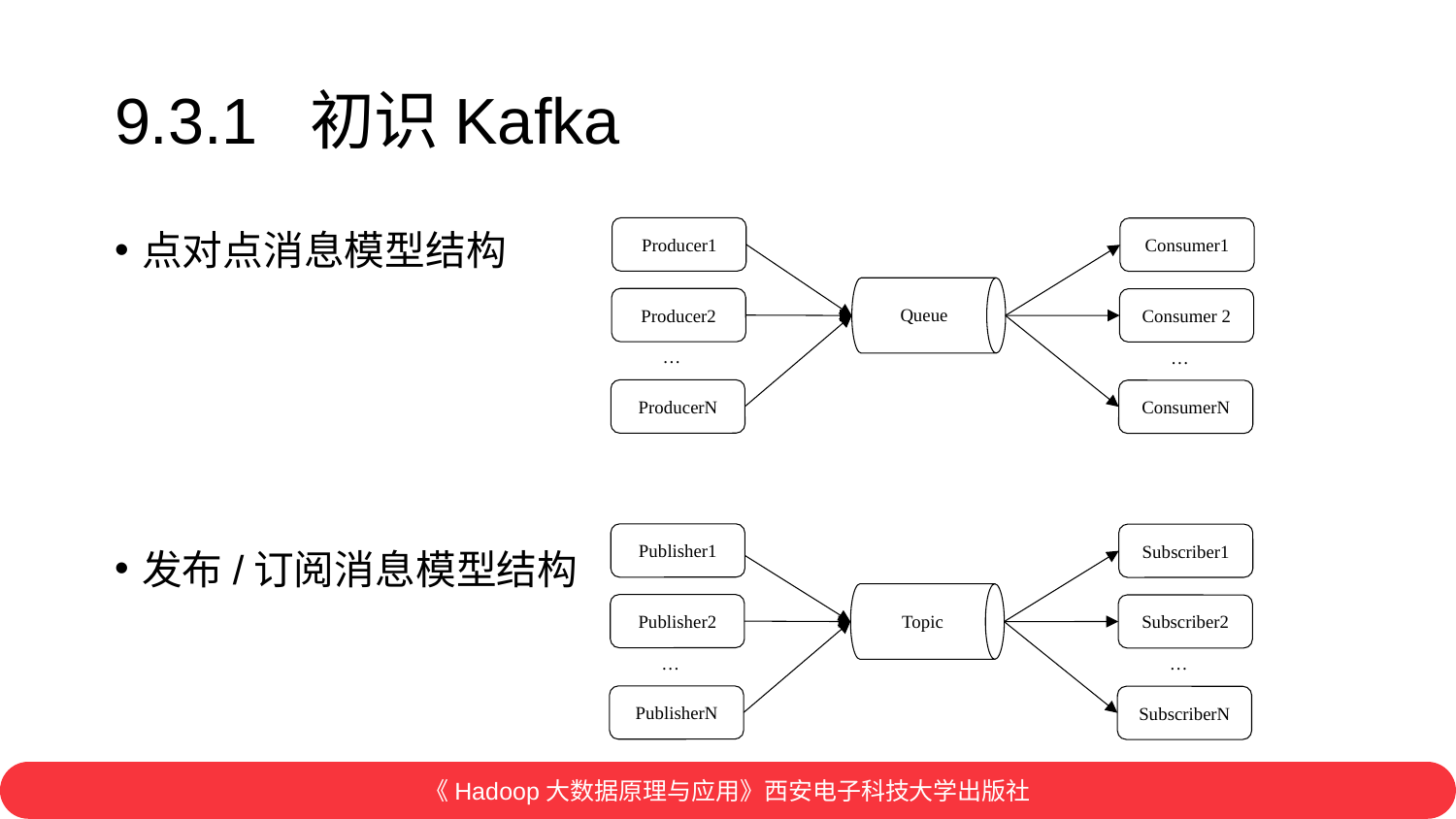

# 9.3.1  初识Kafka
Producer1
Consumer1
Queue
Producer2
Consumer 2
…
…
ProducerN
ConsumerN
点对点消息模型结构

发布/订阅消息模型结构
Publisher1
Subscriber1
Topic
Publisher2
Subscriber2
…
…
PublisherN
SubscriberN